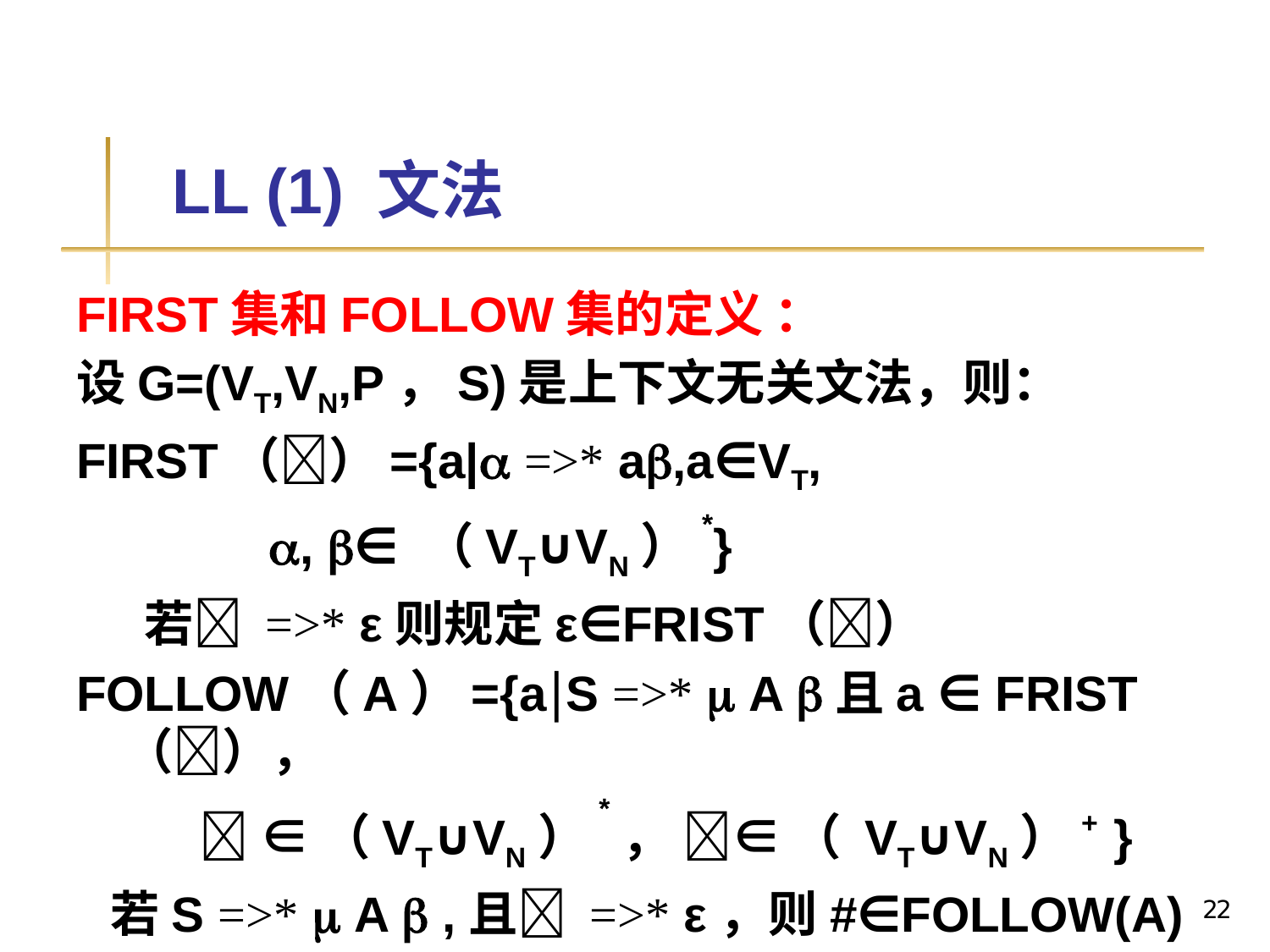

# LL (1) 文法
FIRST集和FOLLOW集的定义 ：
设G=(VT,VN,P，S)是上下文无关文法，则：
FIRST（α）={a|α =>* aβ,a∈VT,
              α, β∈ （VT∪VN）*}
     若α =>* ε则规定ε∈FRIST（α）
FOLLOW（A）={a|S =>* μ A β且a ∈ FRIST（β），
           μ ∈（VT∪VN）*， β∈ （ VT∪VN）+  }
  若S =>* μ A β ,且β =>* ε，则#∈FOLLOW(A)

22